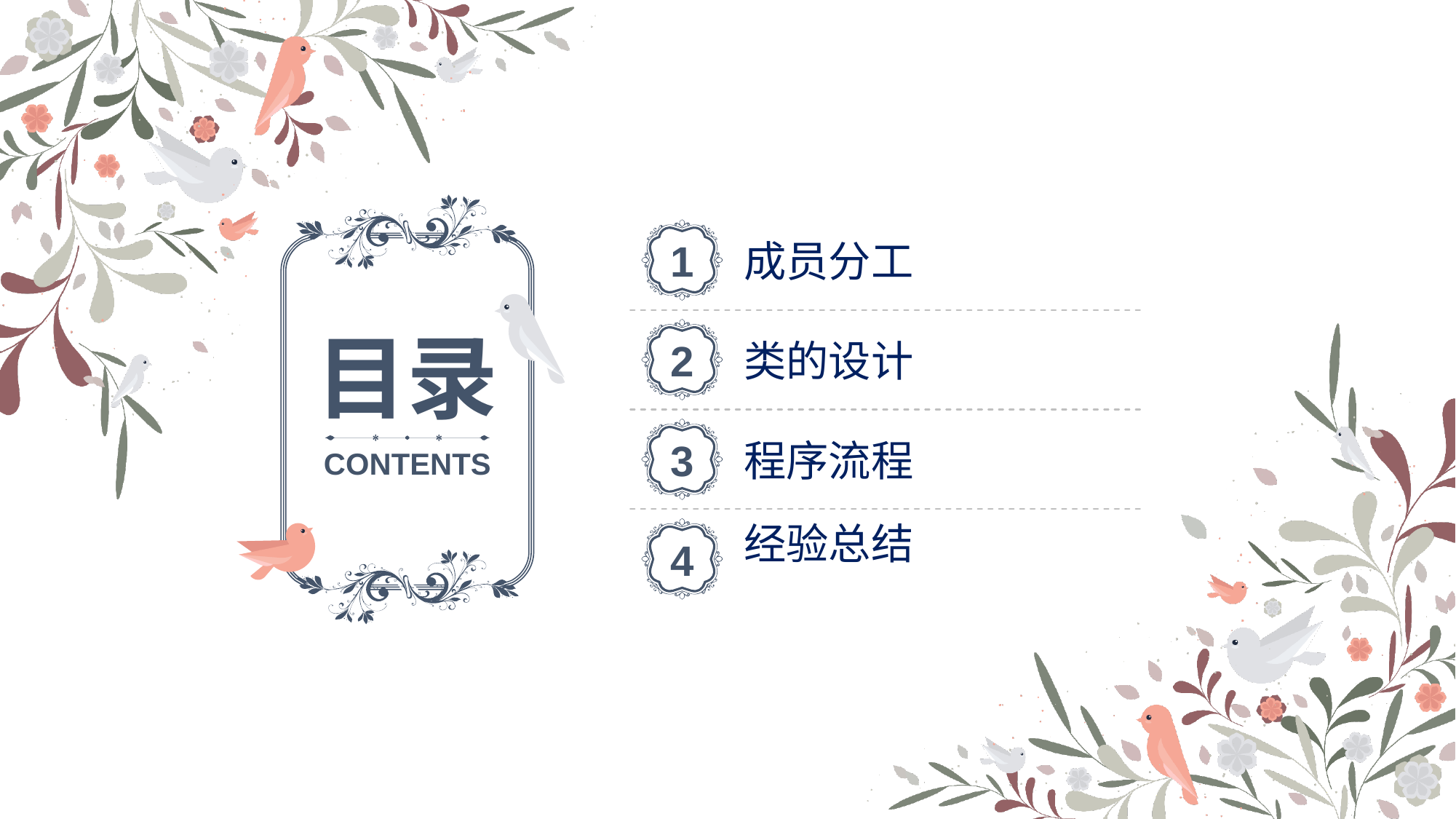

1
成员分工
2
类的设计
3
程序流程
经验总结
4